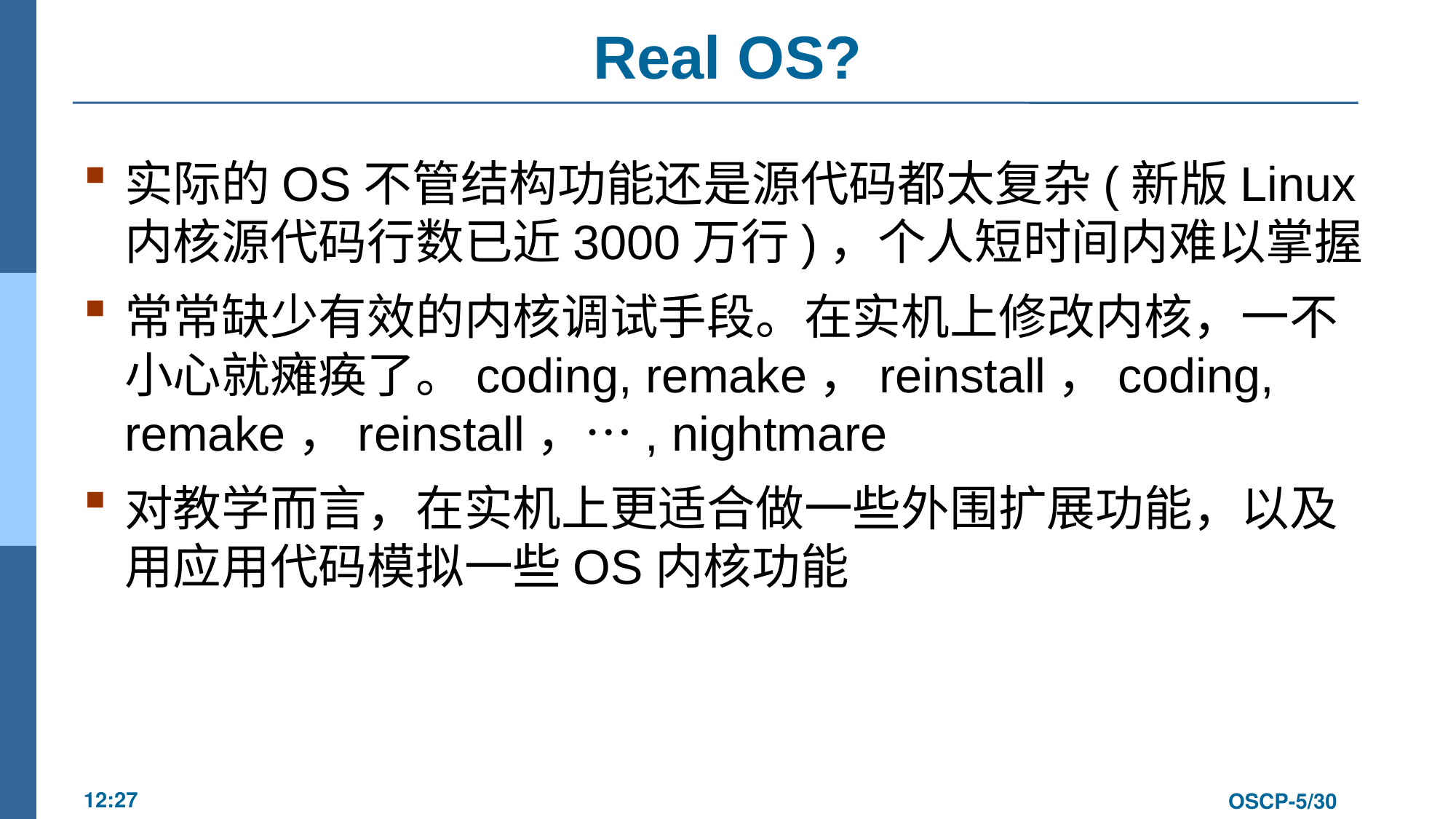

# Real OS?
实际的OS不管结构功能还是源代码都太复杂(新版Linux内核源代码行数已近3000万行)，个人短时间内难以掌握
常常缺少有效的内核调试手段。在实机上修改内核，一不小心就瘫痪了。coding, remake，reinstall，coding, remake，reinstall，…, nightmare
对教学而言，在实机上更适合做一些外围扩展功能，以及用应用代码模拟一些OS内核功能